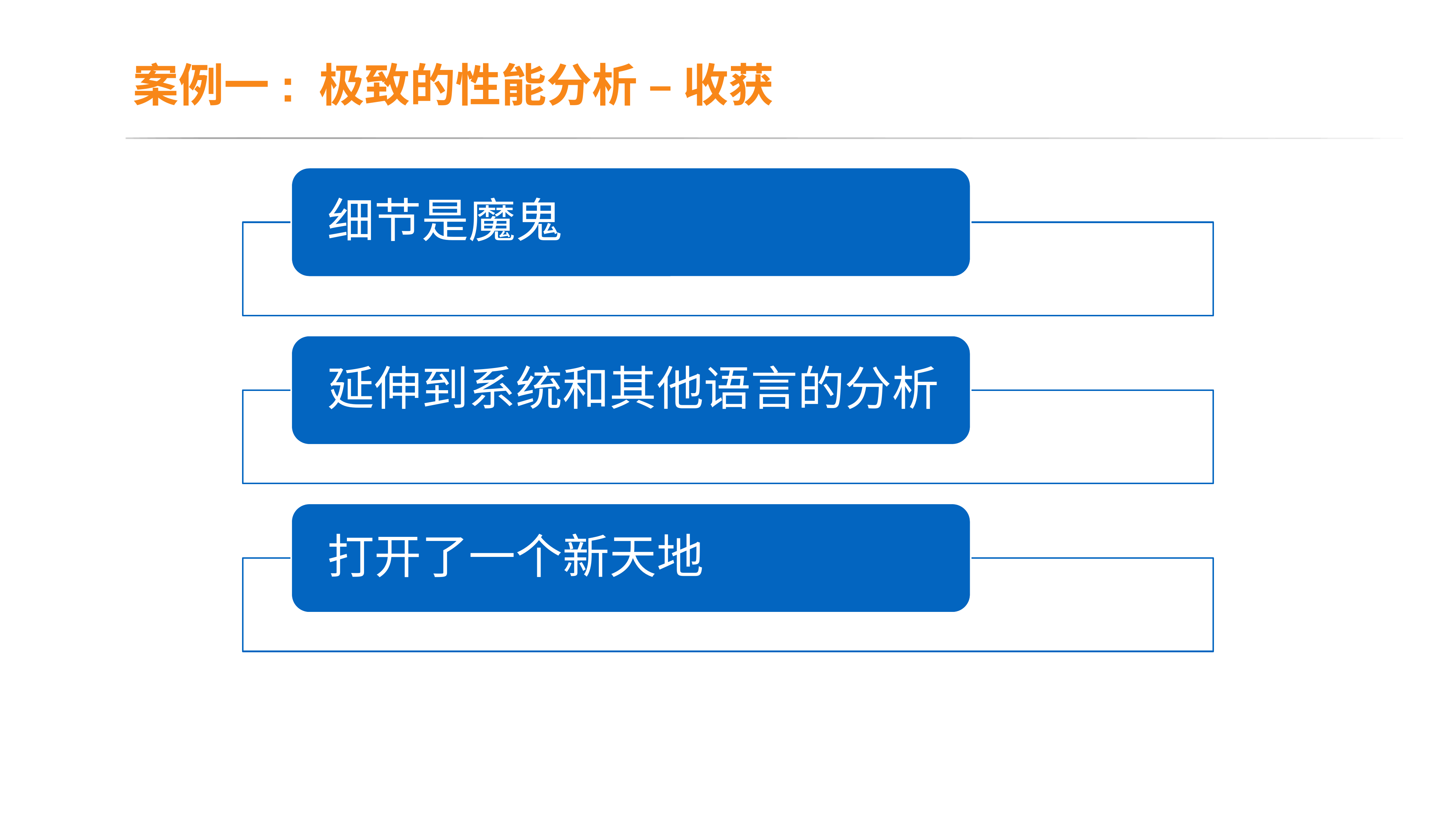

# 案例一: 极致的性能分析 – 收获
细节是魔鬼
延伸到系统和其他语言的分析
打开了一个新天地